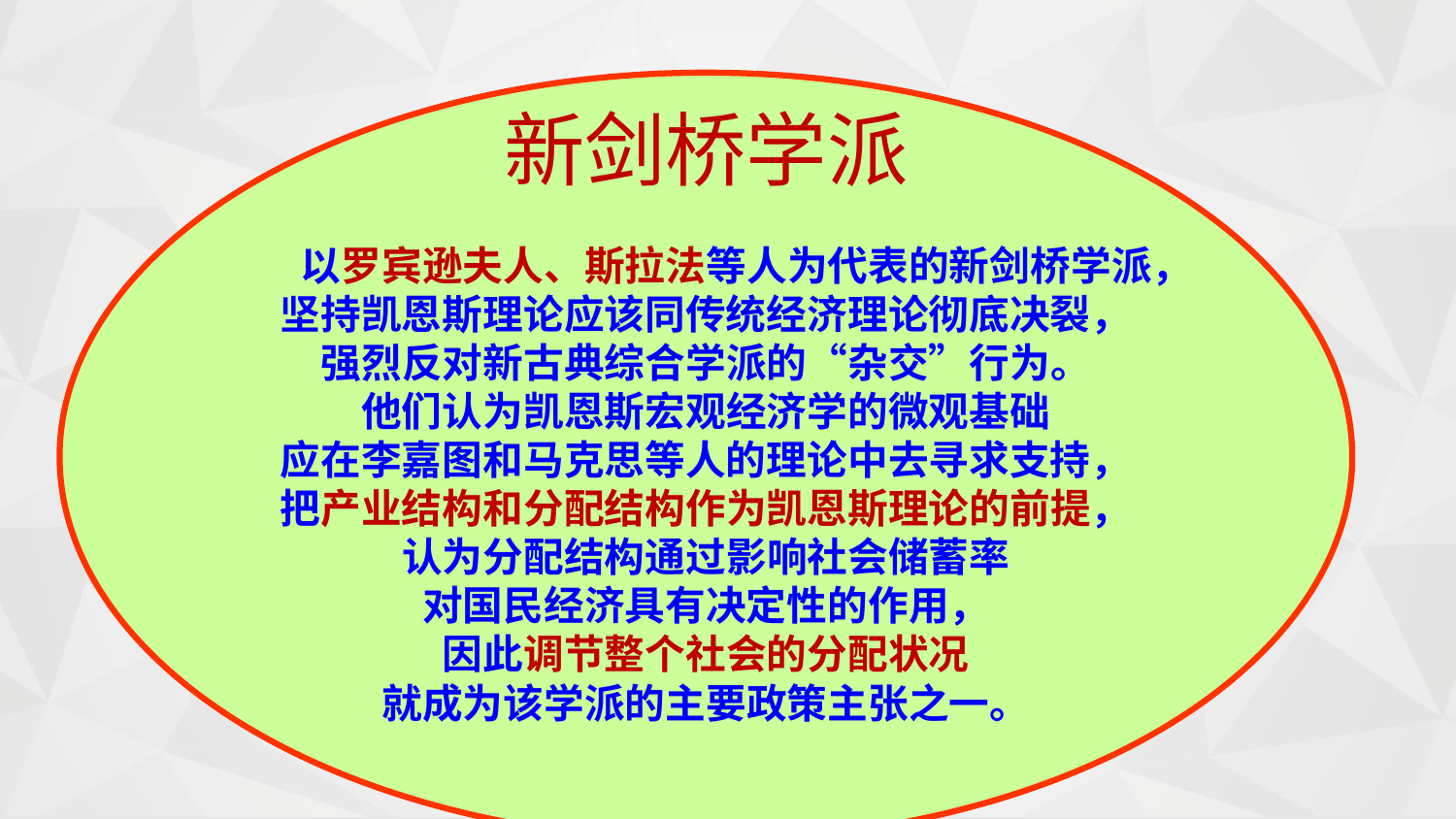

以罗宾逊夫人、斯拉法等人为代表的新剑桥学派，
坚持凯恩斯理论应该同传统经济理论彻底决裂，
强烈反对新古典综合学派的“杂交”行为。
他们认为凯恩斯宏观经济学的微观基础
应在李嘉图和马克思等人的理论中去寻求支持，
把产业结构和分配结构作为凯恩斯理论的前提，
认为分配结构通过影响社会储蓄率
对国民经济具有决定性的作用，
因此调节整个社会的分配状况
就成为该学派的主要政策主张之一。

新剑桥学派